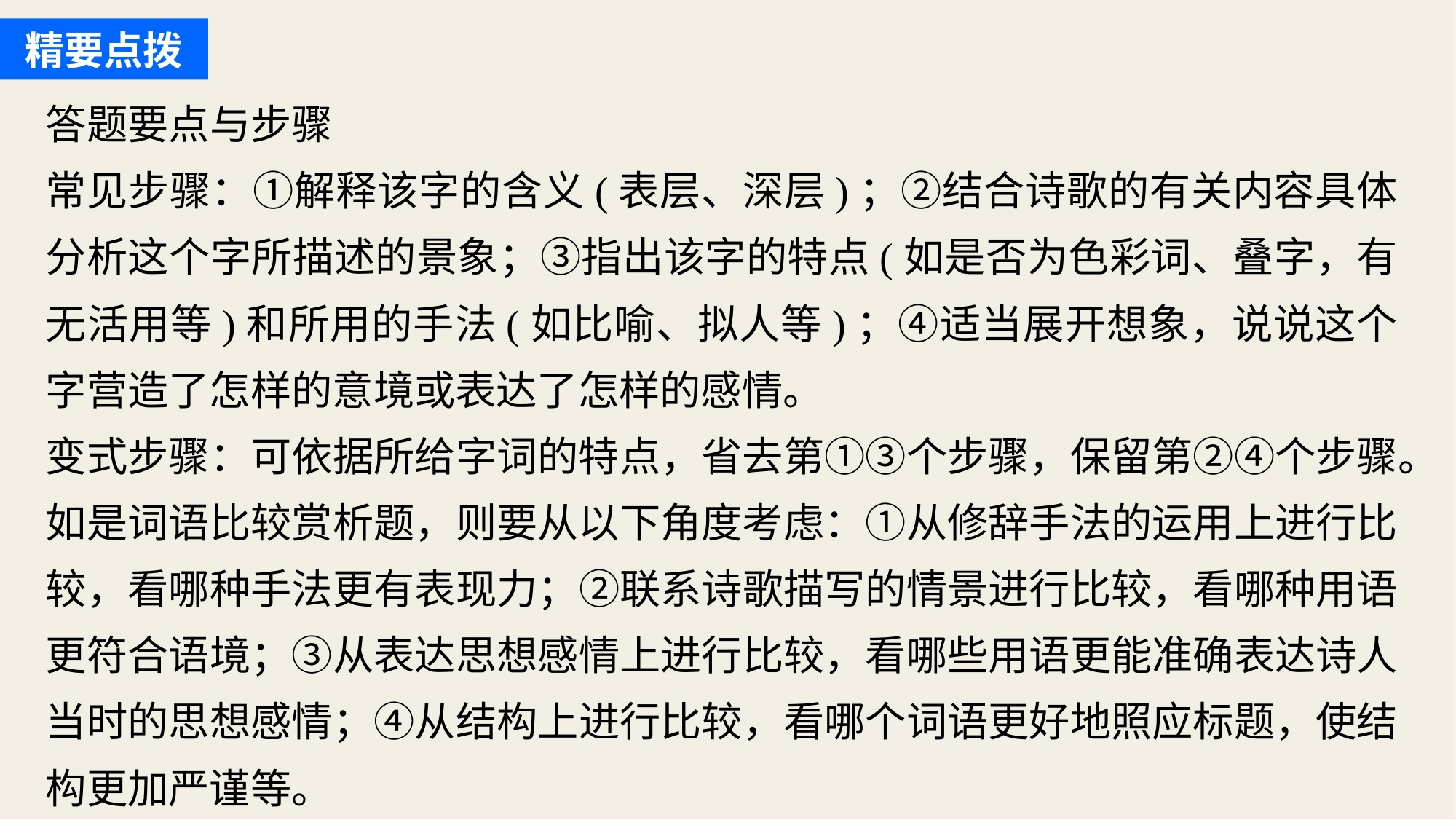

精要点拨
答题要点与步骤
常见步骤：①解释该字的含义(表层、深层)；②结合诗歌的有关内容具体分析这个字所描述的景象；③指出该字的特点(如是否为色彩词、叠字，有无活用等)和所用的手法(如比喻、拟人等)；④适当展开想象，说说这个字营造了怎样的意境或表达了怎样的感情。
变式步骤：可依据所给字词的特点，省去第①③个步骤，保留第②④个步骤。
如是词语比较赏析题，则要从以下角度考虑：①从修辞手法的运用上进行比较，看哪种手法更有表现力；②联系诗歌描写的情景进行比较，看哪种用语更符合语境；③从表达思想感情上进行比较，看哪些用语更能准确表达诗人当时的思想感情；④从结构上进行比较，看哪个词语更好地照应标题，使结构更加严谨等。